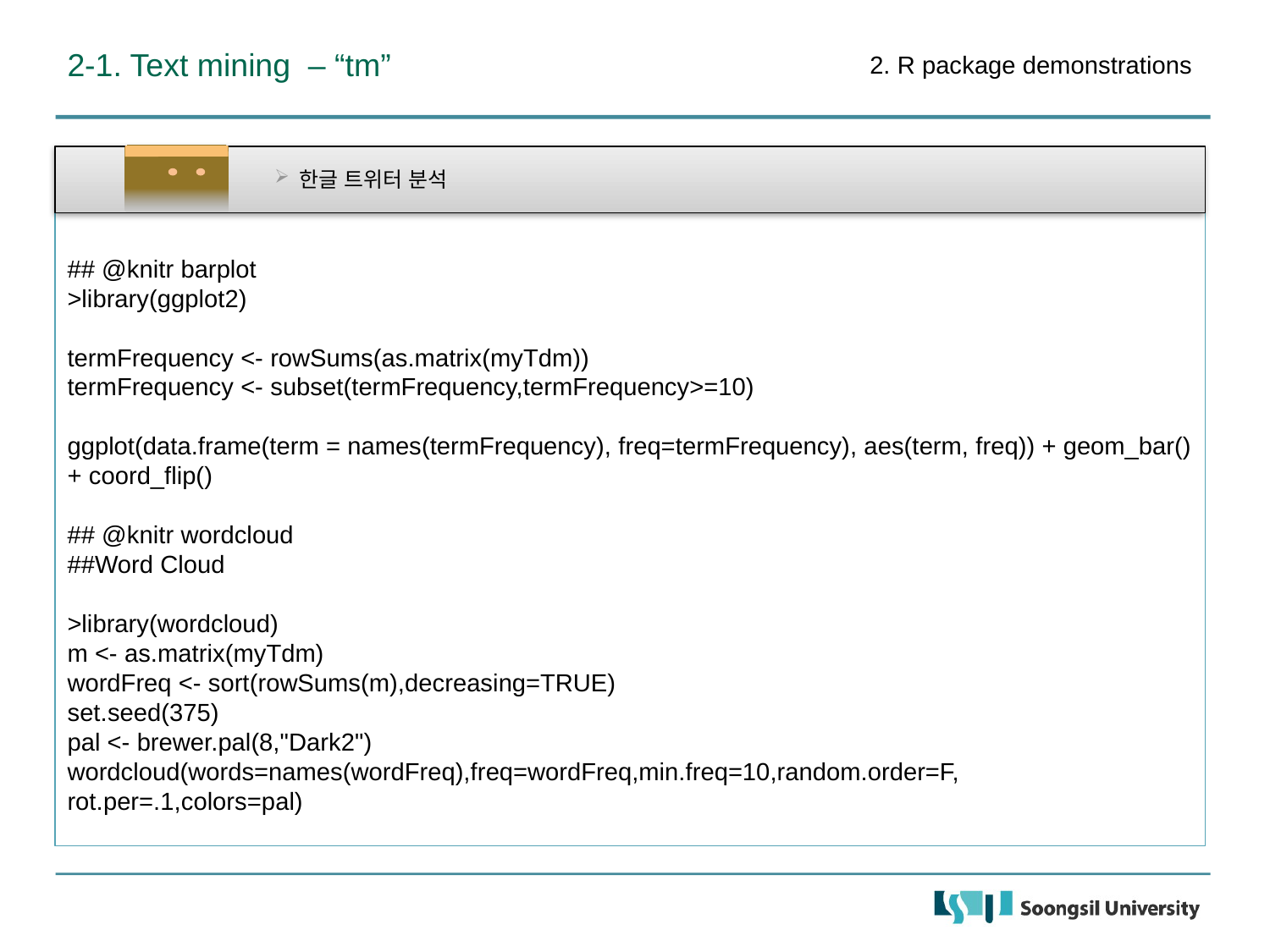

2-1. Text mining  – “tm”
2. R package demonstrations

한글 트위터 분석

## @knitr barplot
>library(ggplot2)

termFrequency <- rowSums(as.matrix(myTdm))
termFrequency <- subset(termFrequency,termFrequency>=10)

ggplot(data.frame(term = names(termFrequency), freq=termFrequency), aes(term, freq)) + geom_bar() + coord_flip()

## @knitr wordcloud
##Word Cloud

>library(wordcloud)
m <- as.matrix(myTdm)
wordFreq <- sort(rowSums(m),decreasing=TRUE)
set.seed(375)
pal <- brewer.pal(8,"Dark2")
wordcloud(words=names(wordFreq),freq=wordFreq,min.freq=10,random.order=F, rot.per=.1,colors=pal)